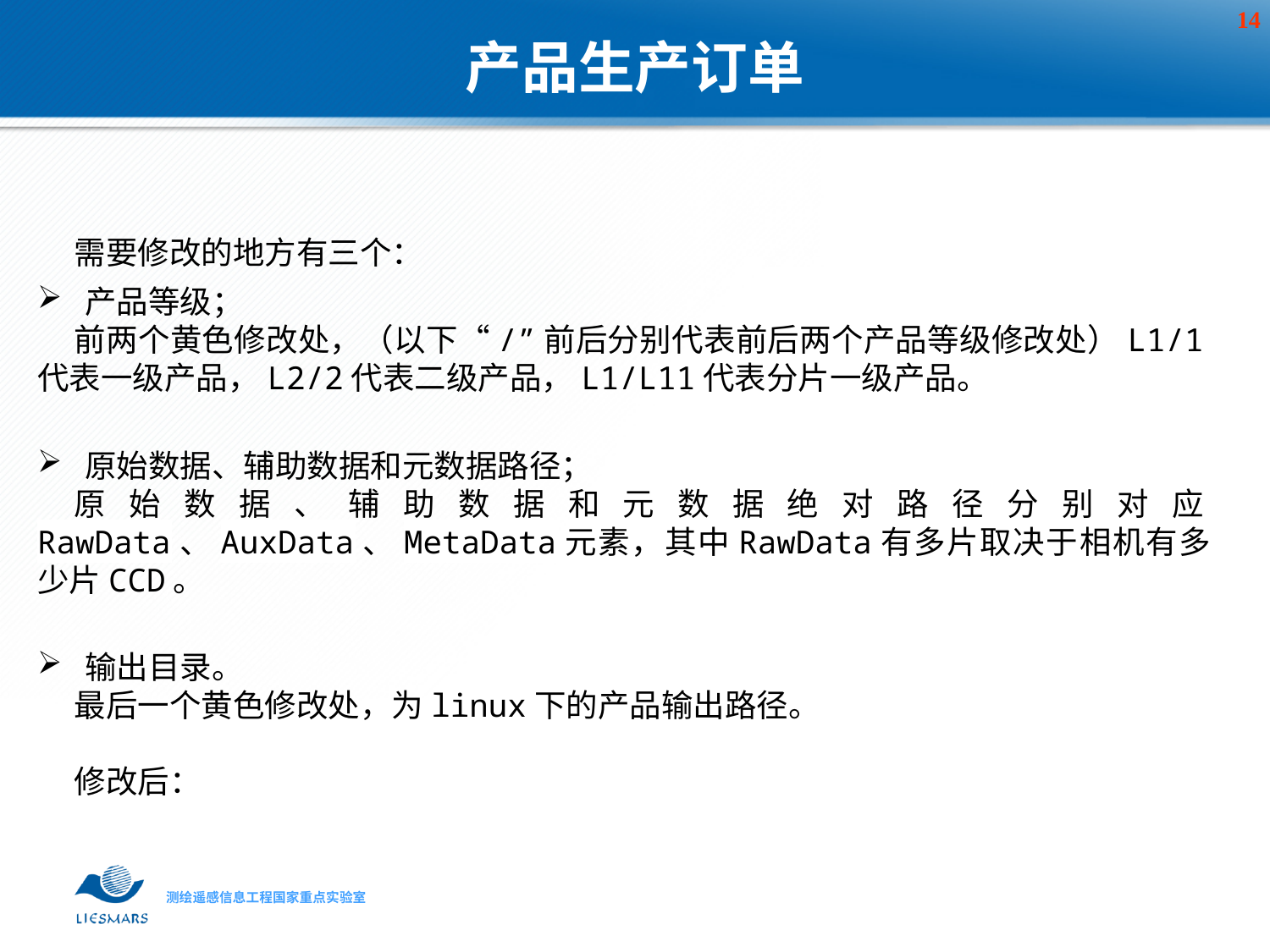

产品生产订单
需要修改的地方有三个：
产品等级；
前两个黄色修改处，（以下“/”前后分别代表前后两个产品等级修改处）L1/1代表一级产品，L2/2代表二级产品，L1/L11代表分片一级产品。

原始数据、辅助数据和元数据路径；
原始数据、辅助数据和元数据绝对路径分别对应RawData、AuxData、MetaData元素，其中RawData有多片取决于相机有多少片CCD。

输出目录。
最后一个黄色修改处，为linux下的产品输出路径。

修改后：